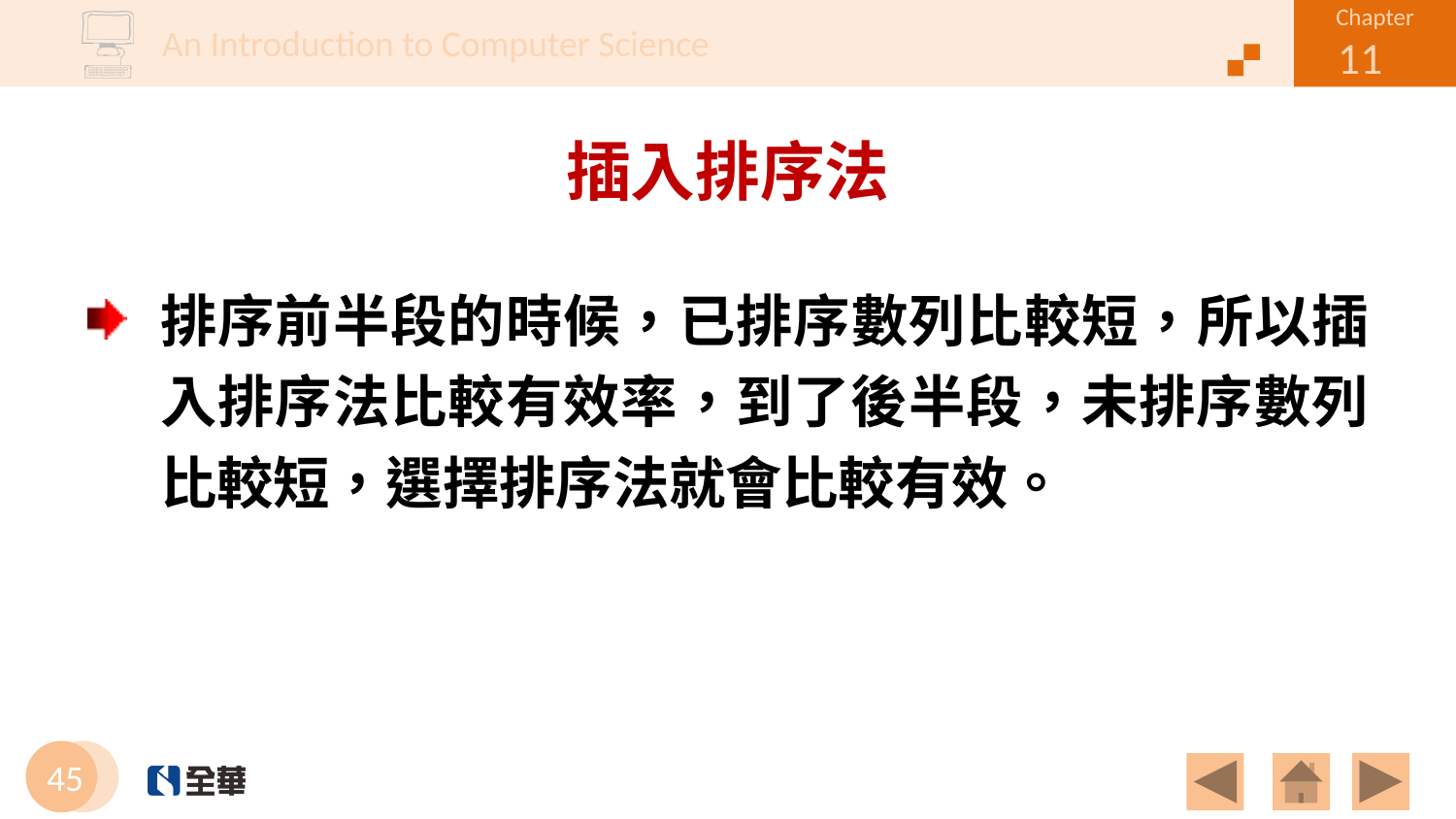

# 插入排序法
排序前半段的時候，已排序數列比較短，所以插入排序法比較有效率，到了後半段，未排序數列比較短，選擇排序法就會比較有效。